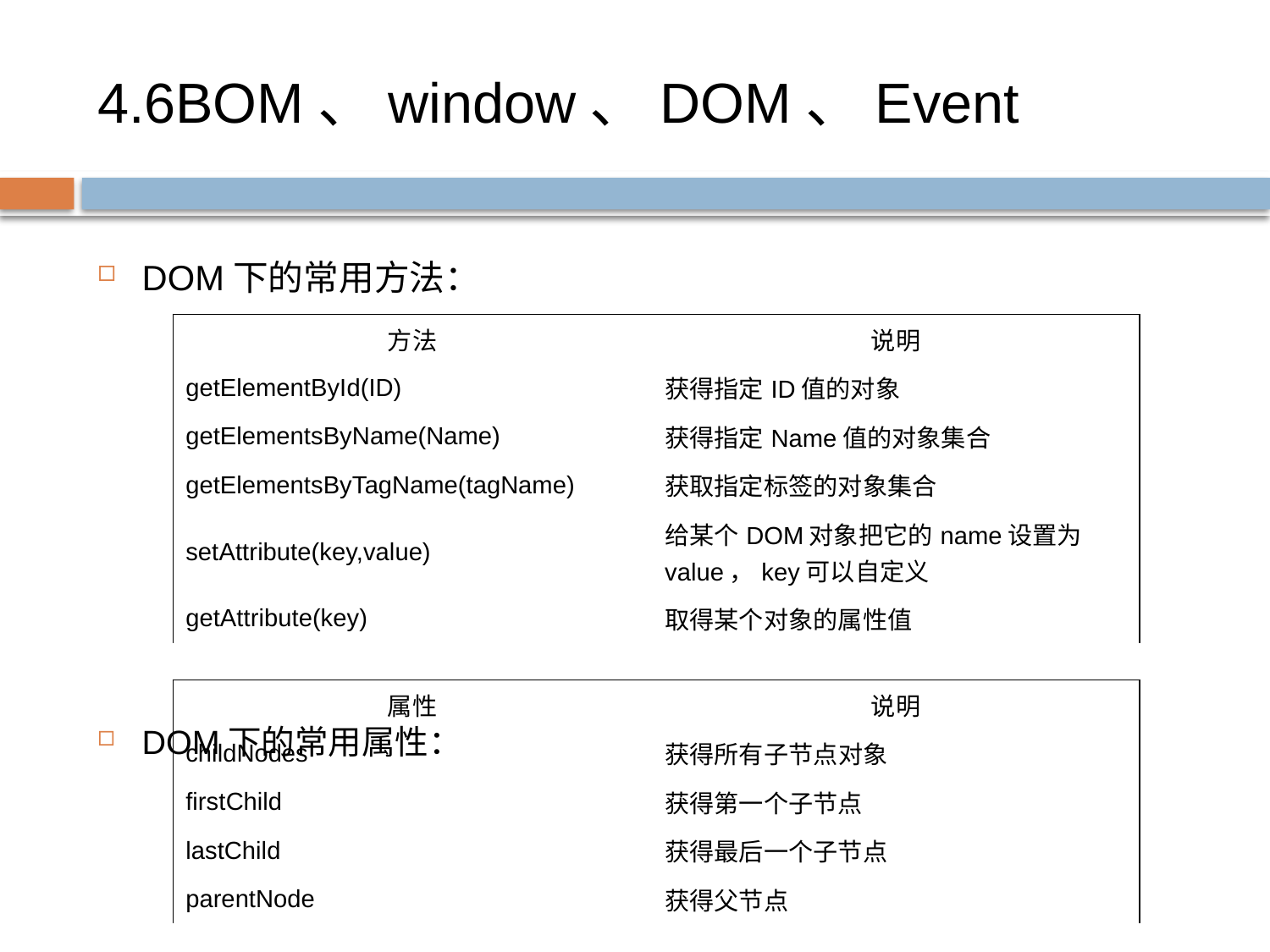

# 4.6BOM、window、DOM、Event
DOM下的常用方法：

DOM下的常用属性：

| 方法 | 说明 |
| --- | --- |
| getElementById(ID) | 获得指定ID值的对象 |
| getElementsByName(Name) | 获得指定Name值的对象集合 |
| getElementsByTagName(tagName) | 获取指定标签的对象集合 |
| setAttribute(key,value) | 给某个DOM对象把它的name设置为value，key可以自定义 |
| getAttribute(key) | 取得某个对象的属性值 |
| 属性 | 说明 |
| --- | --- |
| childNodes | 获得所有子节点对象 |
| firstChild | 获得第一个子节点 |
| lastChild | 获得最后一个子节点 |
| parentNode | 获得父节点 |